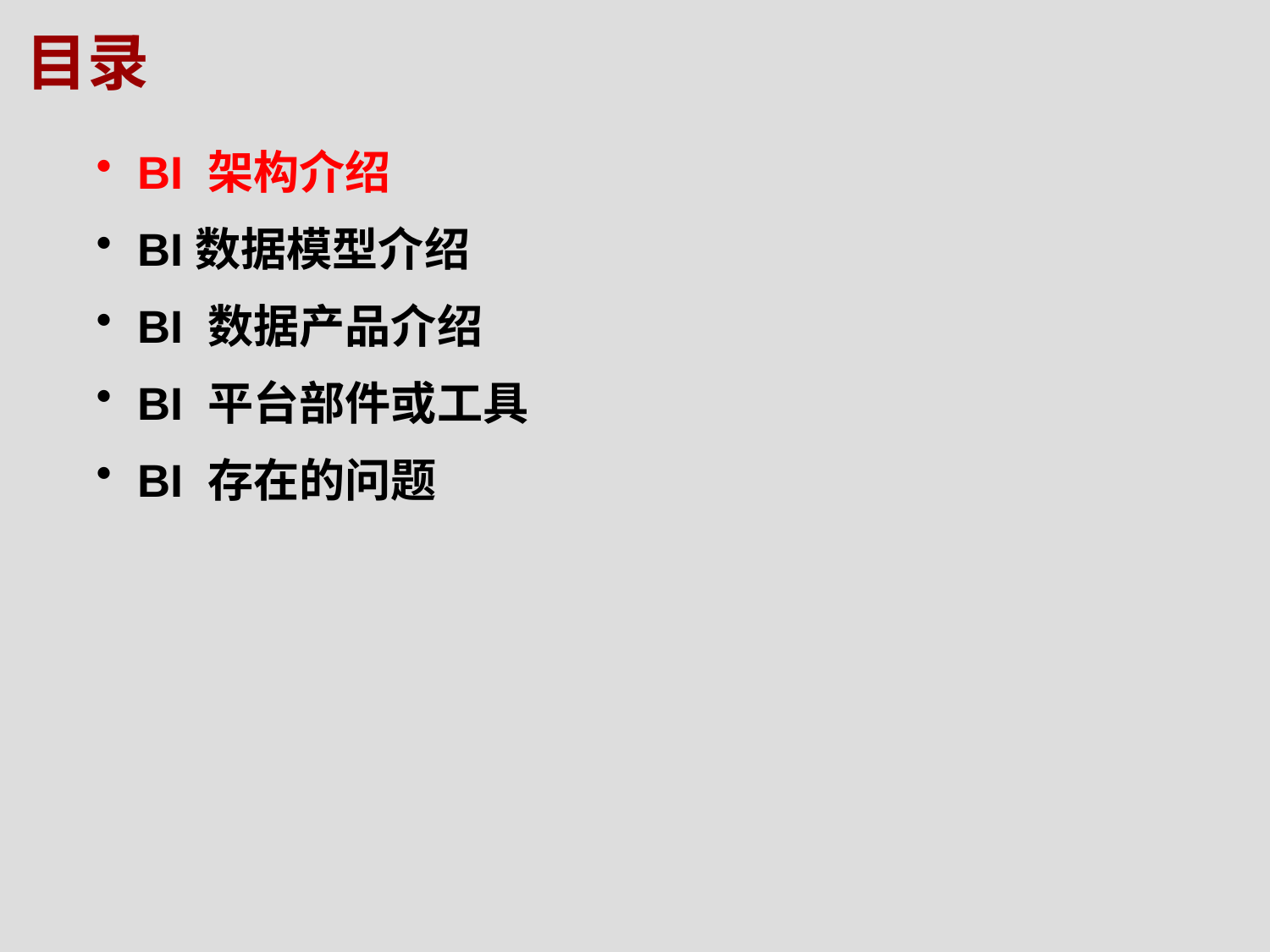

目录
BI 架构介绍
BI数据模型介绍
BI 数据产品介绍
BI 平台部件或工具
BI 存在的问题